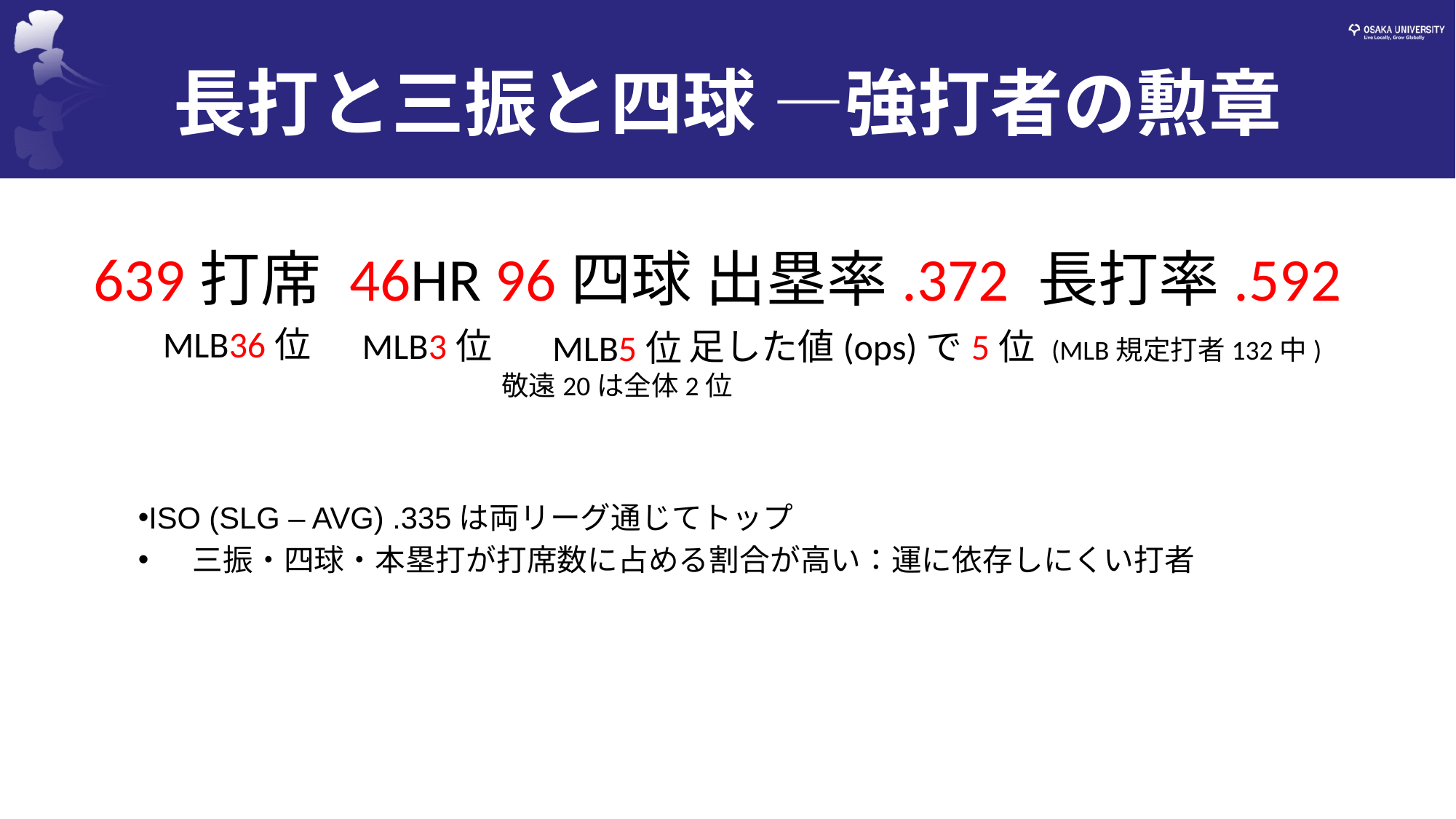

# 長打と三振と四球 ―強打者の勲章
639打席 46HR 96四球 出塁率.372 長打率.592
MLB36位
MLB3位
足した値(ops)で5位 (MLB規定打者132中)
MLB5位
敬遠20は全体2位
ISO (SLG – AVG) .335は両リーグ通じてトップ
三振・四球・本塁打が打席数に占める割合が高い：運に依存しにくい打者